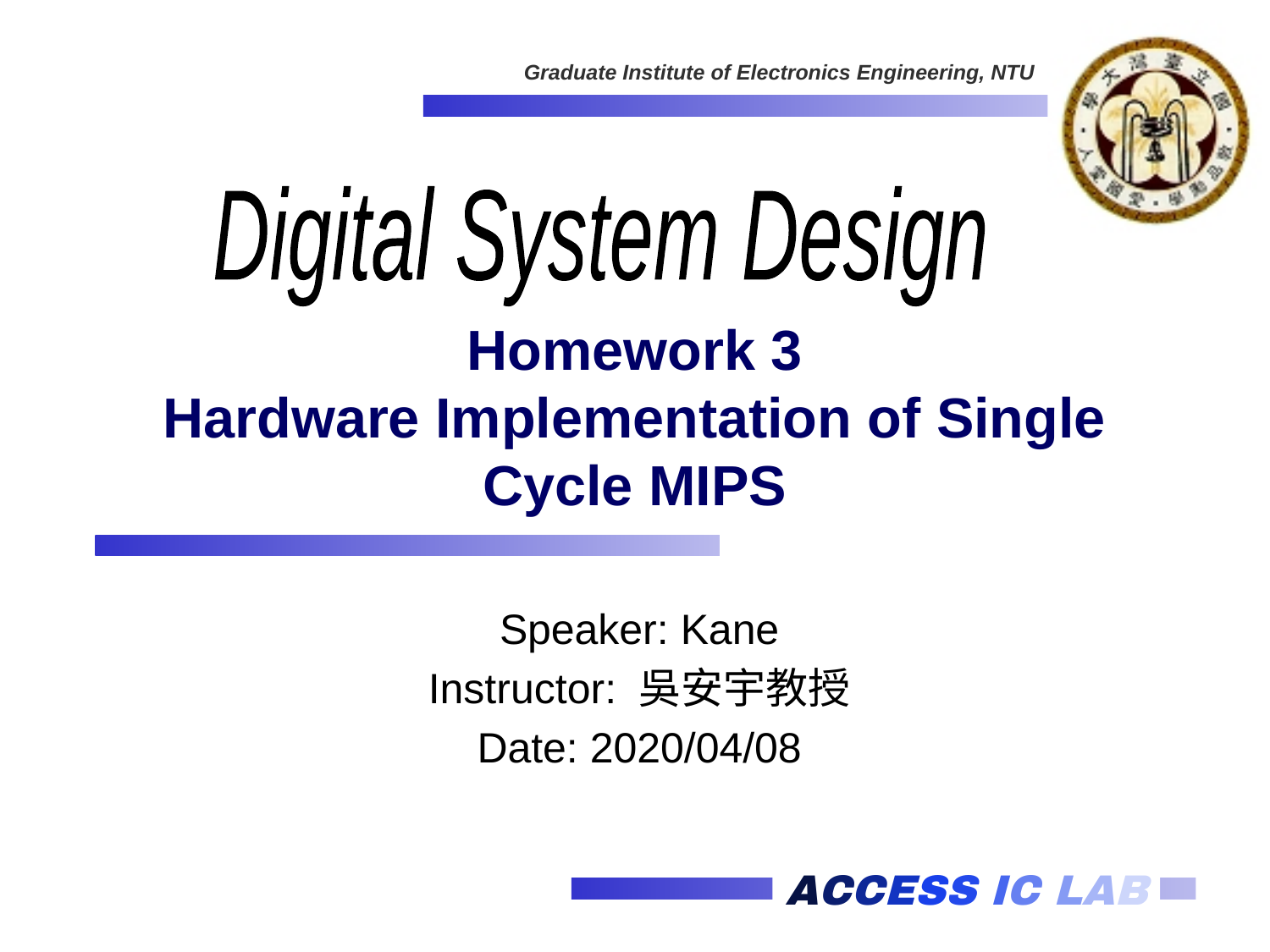

Digital System Design
# Homework 3 Hardware Implementation of Single Cycle MIPS
Speaker: Kane
Instructor: 吳安宇教授
Date: 2020/04/08